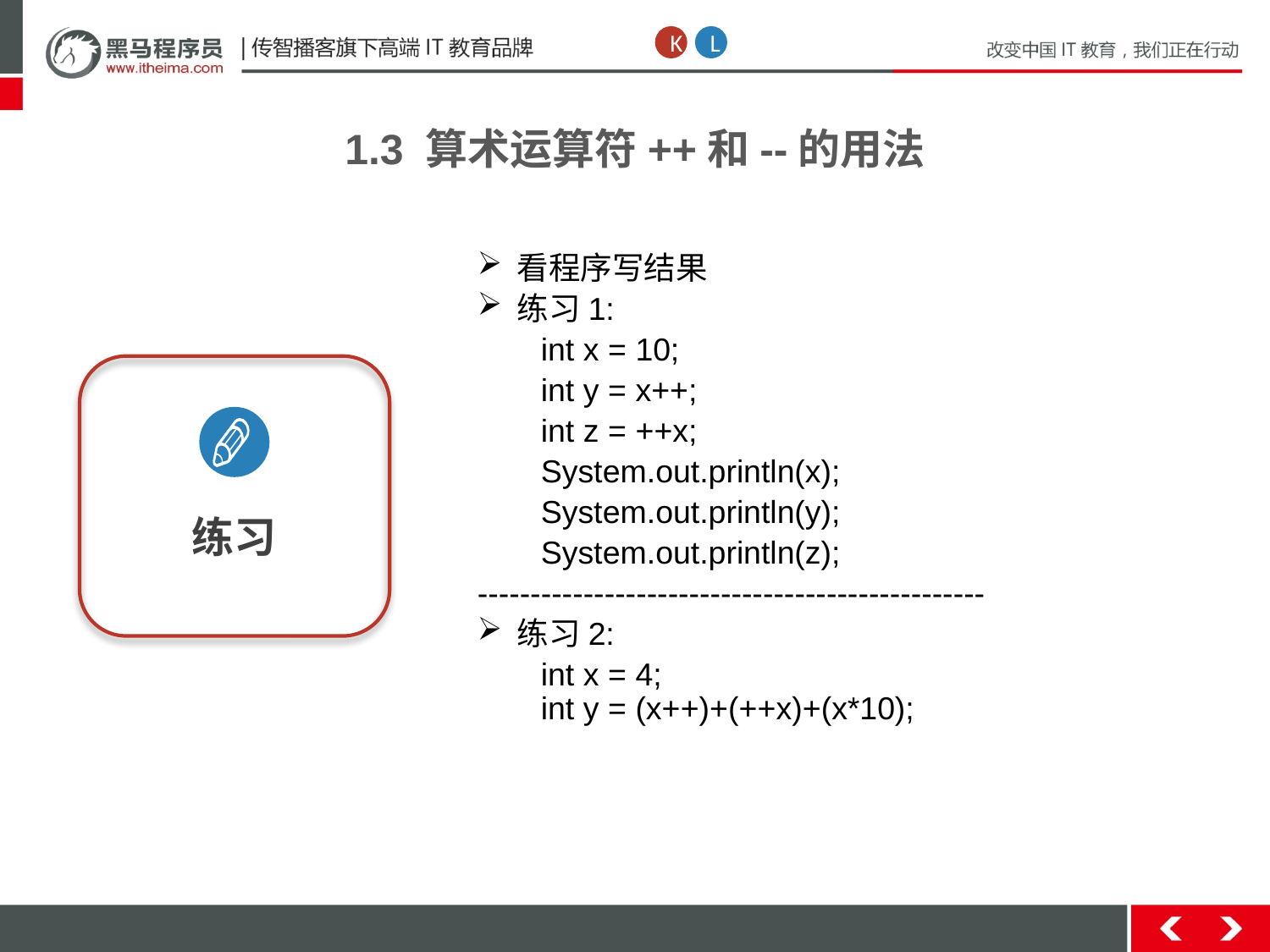

K
L
1.3 算术运算符++和--的用法
看程序写结果
练习1:
int x = 10;
int y = x++;
int z = ++x;
System.out.println(x);
System.out.println(y);
System.out.println(z);
------------------------------------------------
练习2:
int x = 4;
int y = (x++)+(++x)+(x*10);

练习